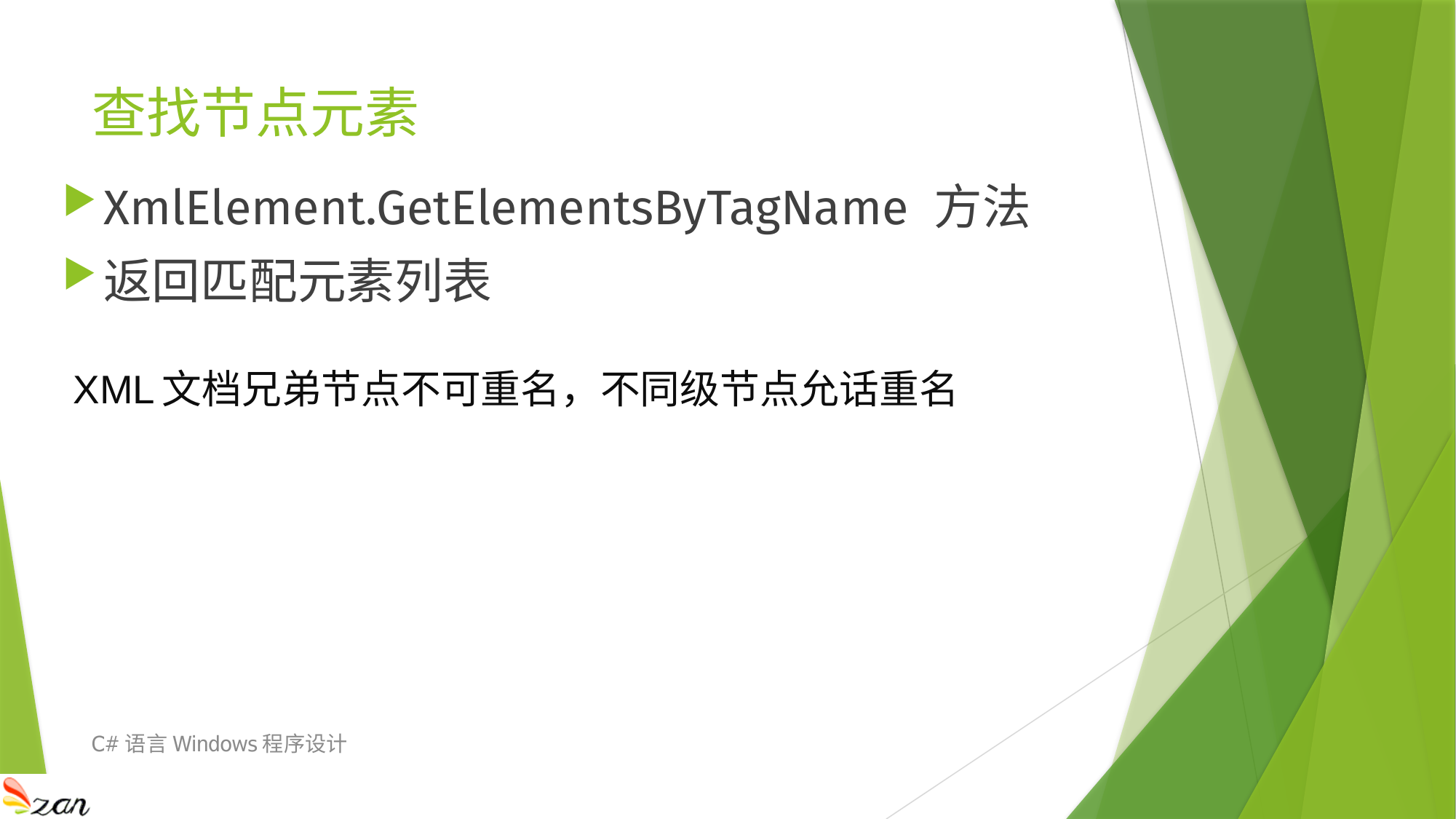

# 查找节点元素
XmlElement.GetElementsByTagName 方法
返回匹配元素列表
XML文档兄弟节点不可重名，不同级节点允话重名
C#语言Windows程序设计